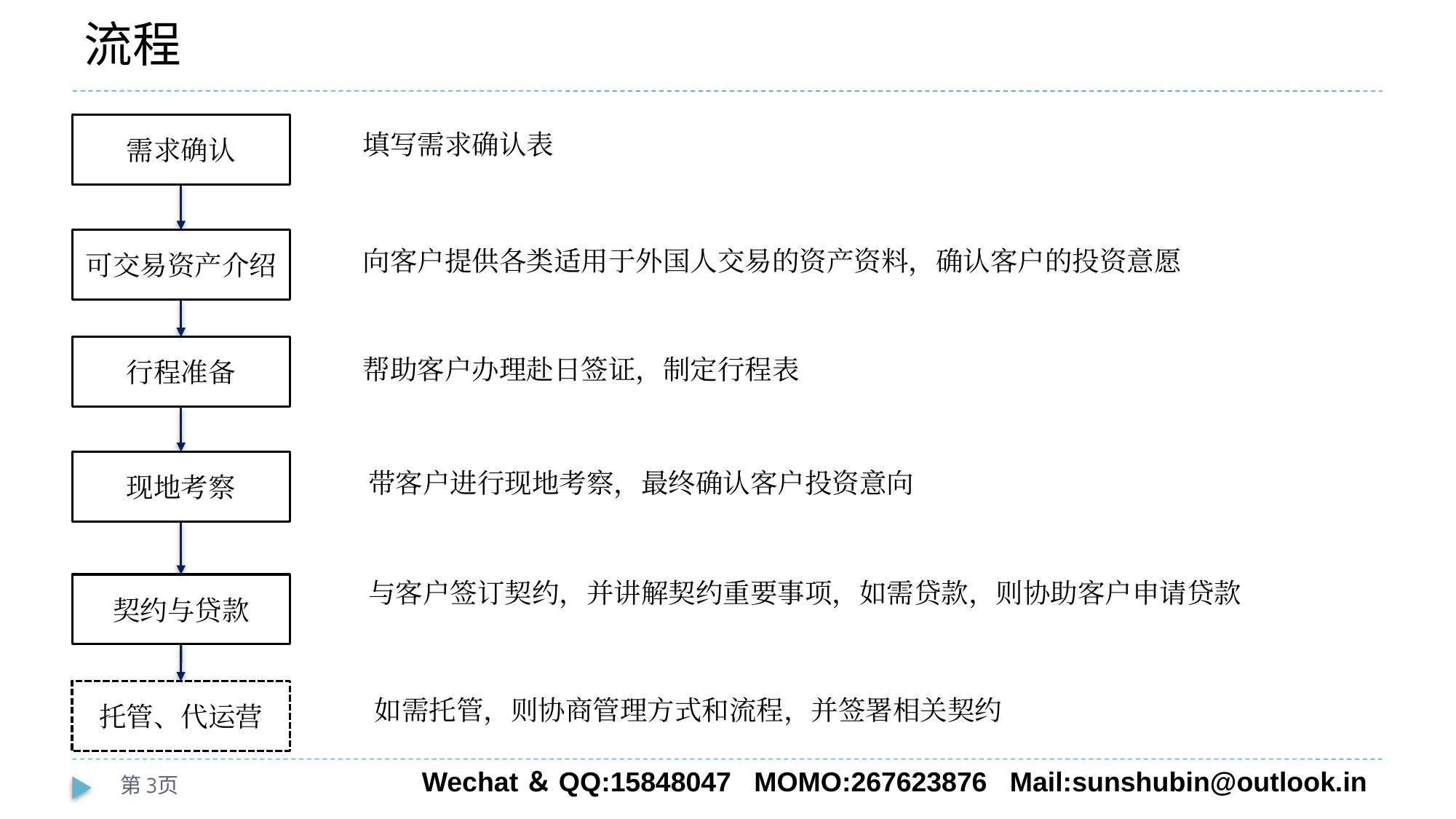

# 流程
需求确认
填写需求确认表
可交易资产介绍
向客户提供各类适用于外国人交易的资产资料，确认客户的投资意愿
行程准备
帮助客户办理赴日签证，制定行程表
现地考察
带客户进行现地考察，最终确认客户投资意向
与客户签订契约，并讲解契约重要事项，如需贷款，则协助客户申请贷款
契约与贷款
托管、代运营
如需托管，则协商管理方式和流程，并签署相关契约
第3页